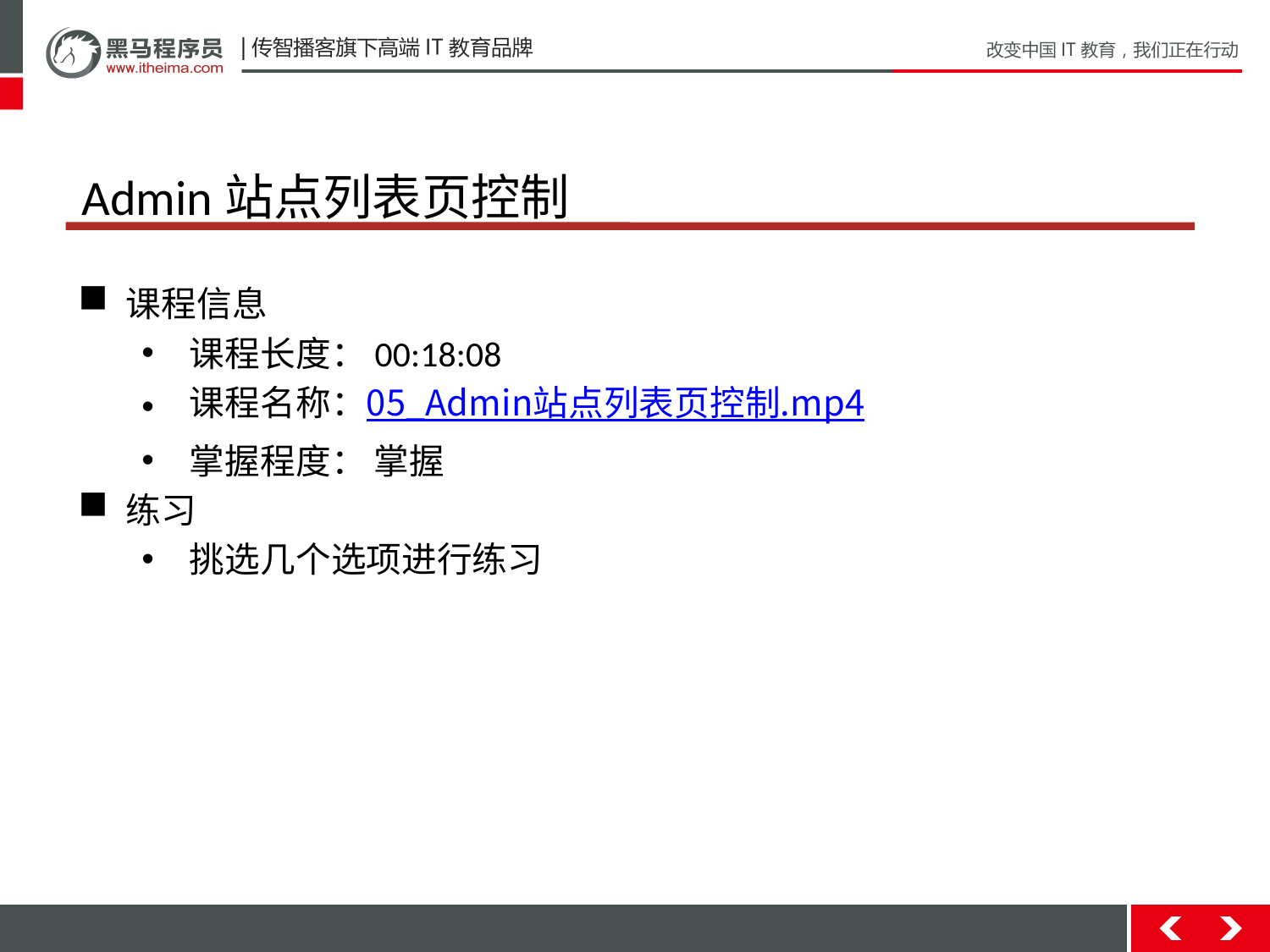

# Admin站点列表页控制

课程信息
课程长度：00:18:08
课程名称：05_Admin站点列表页控制.mp4
掌握程度： 掌握
练习
挑选几个选项进行练习